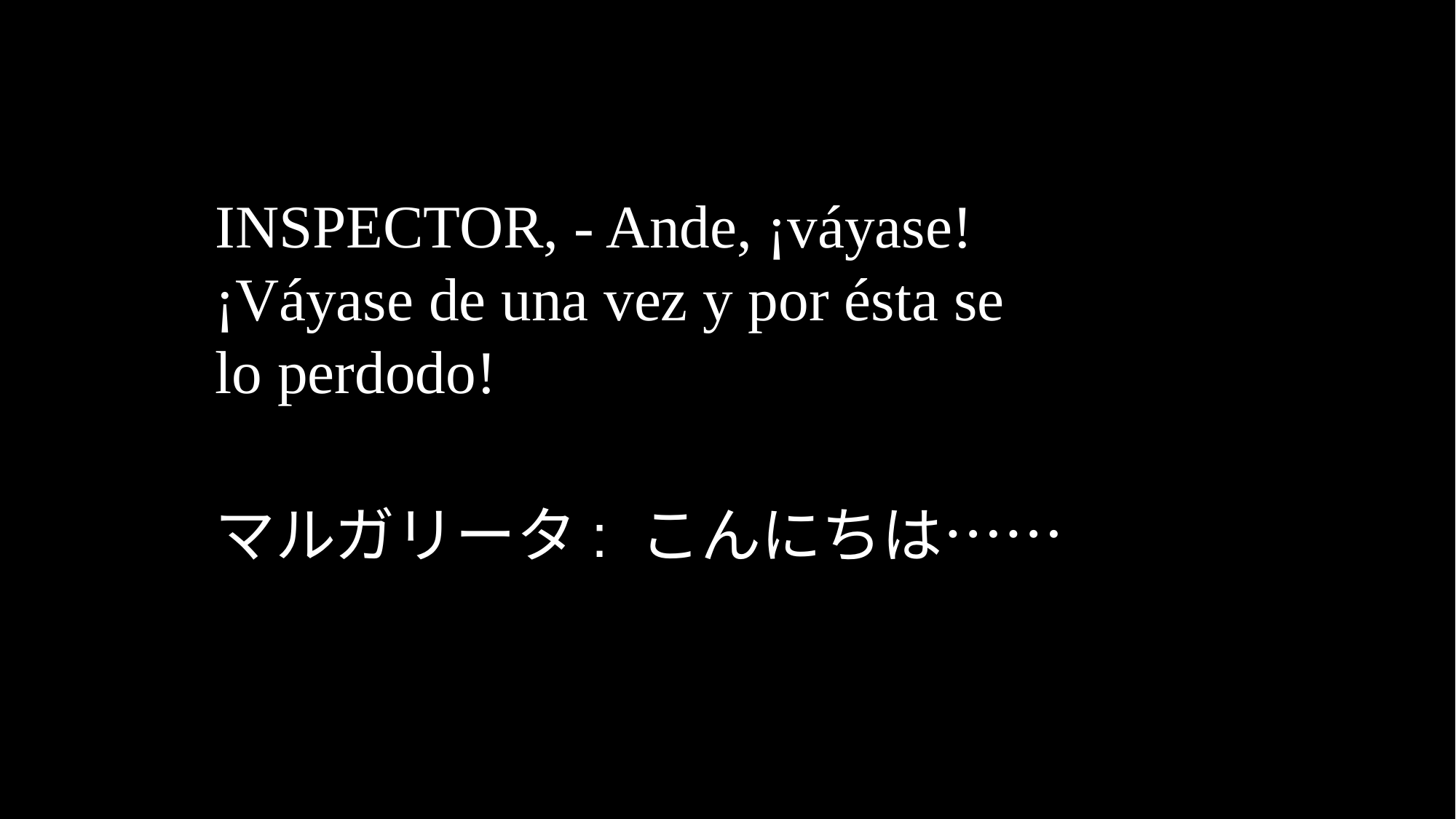

INSPECTOR, - Ande, ¡váyase! ¡Váyase de una vez y por ésta se lo perdodo!

マルガリータ: こんにちは⋯⋯